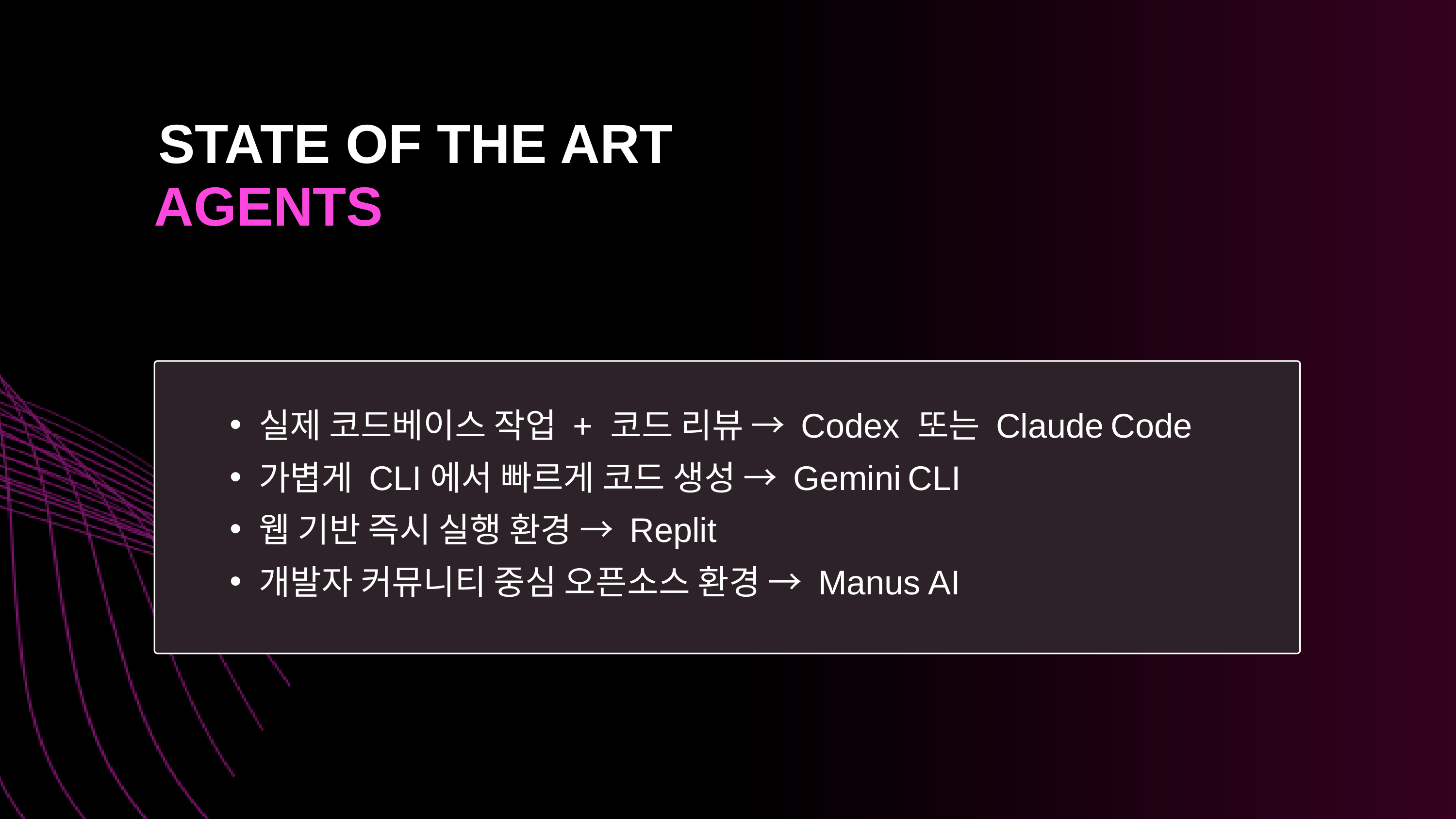

STATE OF THE ART
AGENTS

실제 코드베이스 작업 + 코드 리뷰 → Codex 또는 Claude Code
가볍게 CLI에서 빠르게 코드 생성 → Gemini CLI
웹 기반 즉시 실행 환경 → Replit
개발자 커뮤니티 중심 오픈소스 환경 → Manus AI